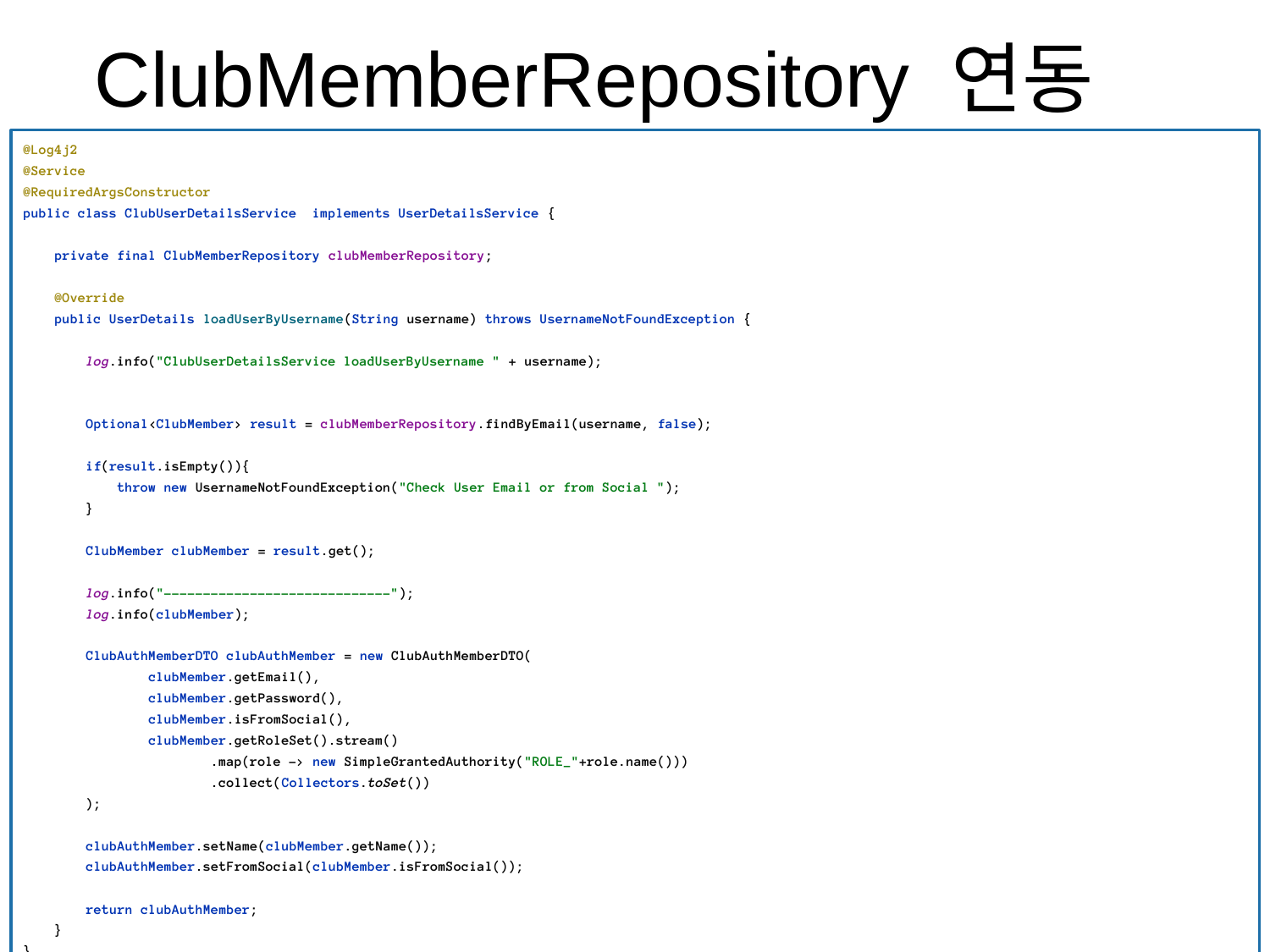

# ClubMemberRepository 연동
@Log4j2
@Service
@RequiredArgsConstructor
public class ClubUserDetailsService  implements UserDetailsService {
    private final ClubMemberRepository clubMemberRepository;
    @Override
    public UserDetails loadUserByUsername(String username) throws UsernameNotFoundException {
        log.info("ClubUserDetailsService loadUserByUsername " + username);
        Optional<ClubMember> result = clubMemberRepository.findByEmail(username, false);
        if(result.isEmpty()){
            throw new UsernameNotFoundException("Check User Email or from Social ");
        }
        ClubMember clubMember = result.get();
        log.info("-----------------------------");
        log.info(clubMember);
        ClubAuthMemberDTO clubAuthMember = new ClubAuthMemberDTO(
                clubMember.getEmail(),
                clubMember.getPassword(),
                clubMember.isFromSocial(),
                clubMember.getRoleSet().stream()
                        .map(role -> new SimpleGrantedAuthority("ROLE_"+role.name()))
                        .collect(Collectors.toSet())
        );
        clubAuthMember.setName(clubMember.getName());
        clubAuthMember.setFromSocial(clubMember.isFromSocial());
        return clubAuthMember;
    }
}